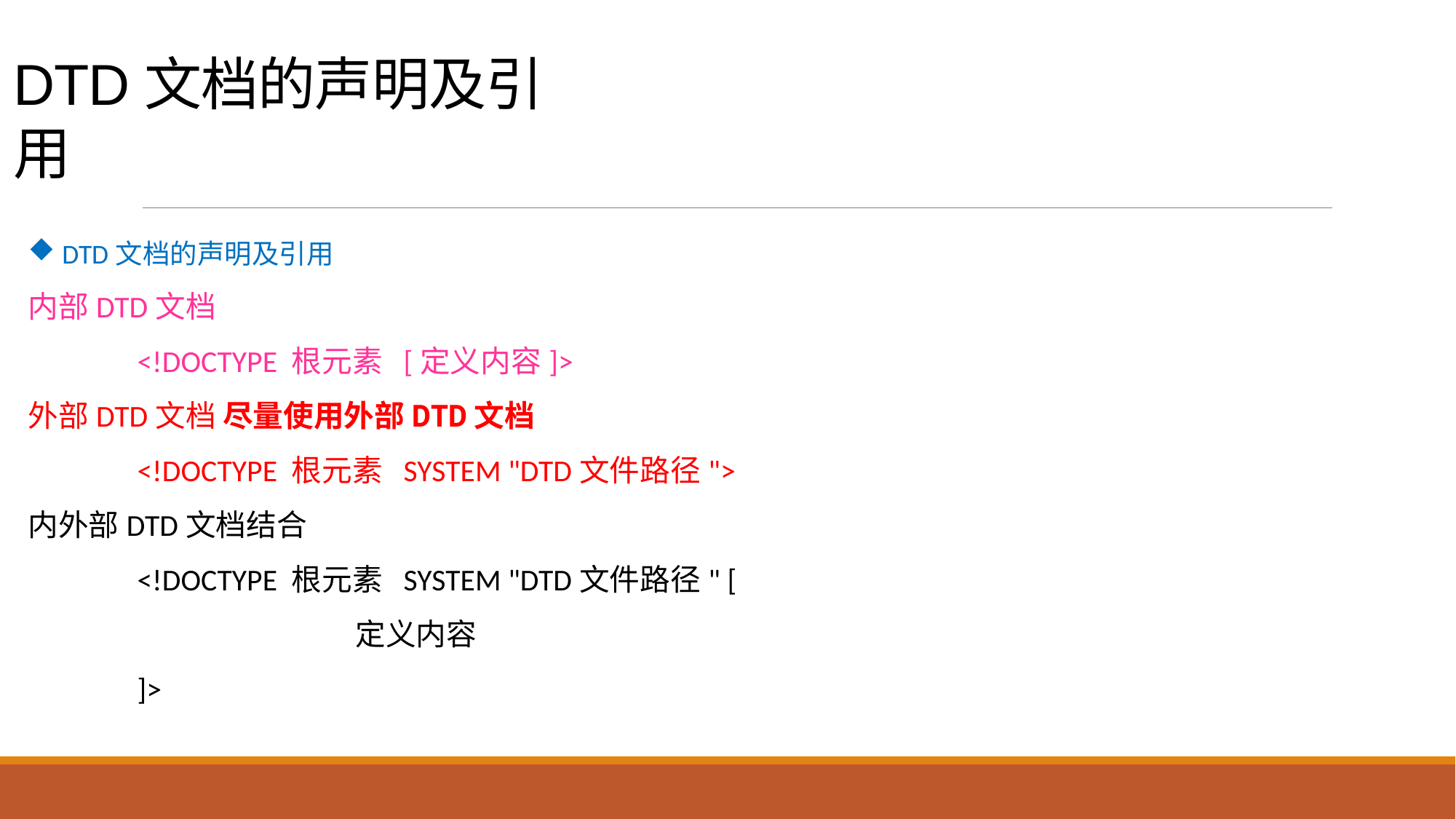

# DTD文档的声明及引用
DTD文档的声明及引用
内部DTD文档
	<!DOCTYPE 根元素  [定义内容]>
外部DTD文档 尽量使用外部DTD文档
	<!DOCTYPE 根元素  SYSTEM "DTD文件路径">
内外部DTD文档结合
	<!DOCTYPE 根元素  SYSTEM "DTD文件路径" [
			定义内容
	]>